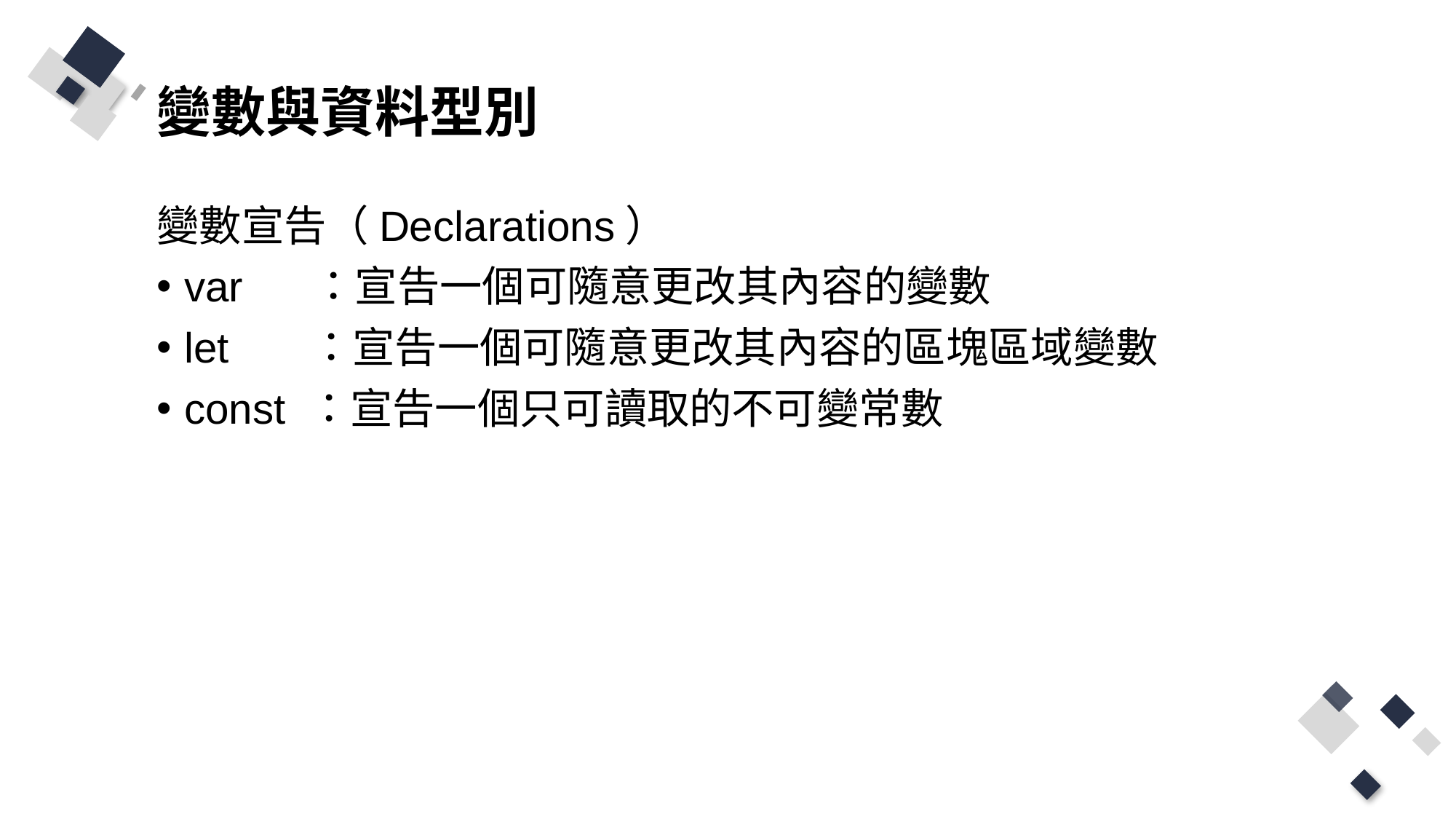

# 變數與資料型別
變數宣告（Declarations）
var     ：宣告一個可隨意更改其內容的變數
let      ：宣告一個可隨意更改其內容的區塊區域變數
const ：宣告一個只可讀取的不可變常數